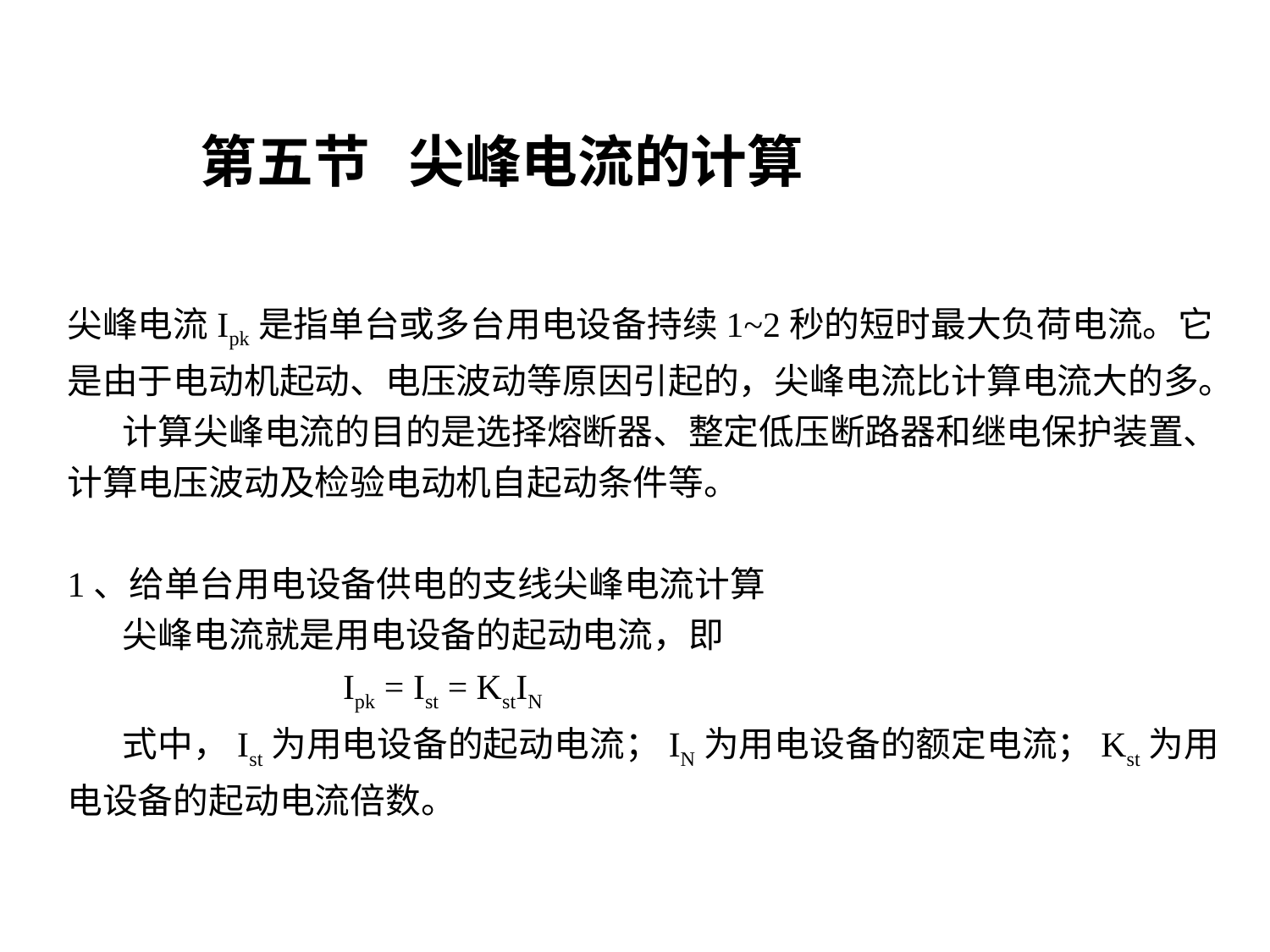

# 第五节   尖峰电流的计算
尖峰电流Ipk是指单台或多台用电设备持续1~2秒的短时最大负荷电流。它是由于电动机起动、电压波动等原因引起的，尖峰电流比计算电流大的多。
      计算尖峰电流的目的是选择熔断器、整定低压断路器和继电保护装置、计算电压波动及检验电动机自起动条件等。

1、给单台用电设备供电的支线尖峰电流计算
      尖峰电流就是用电设备的起动电流，即
                               Ipk = Ist = KstIN
      式中，Ist为用电设备的起动电流；IN为用电设备的额定电流；Kst为用电设备的起动电流倍数。